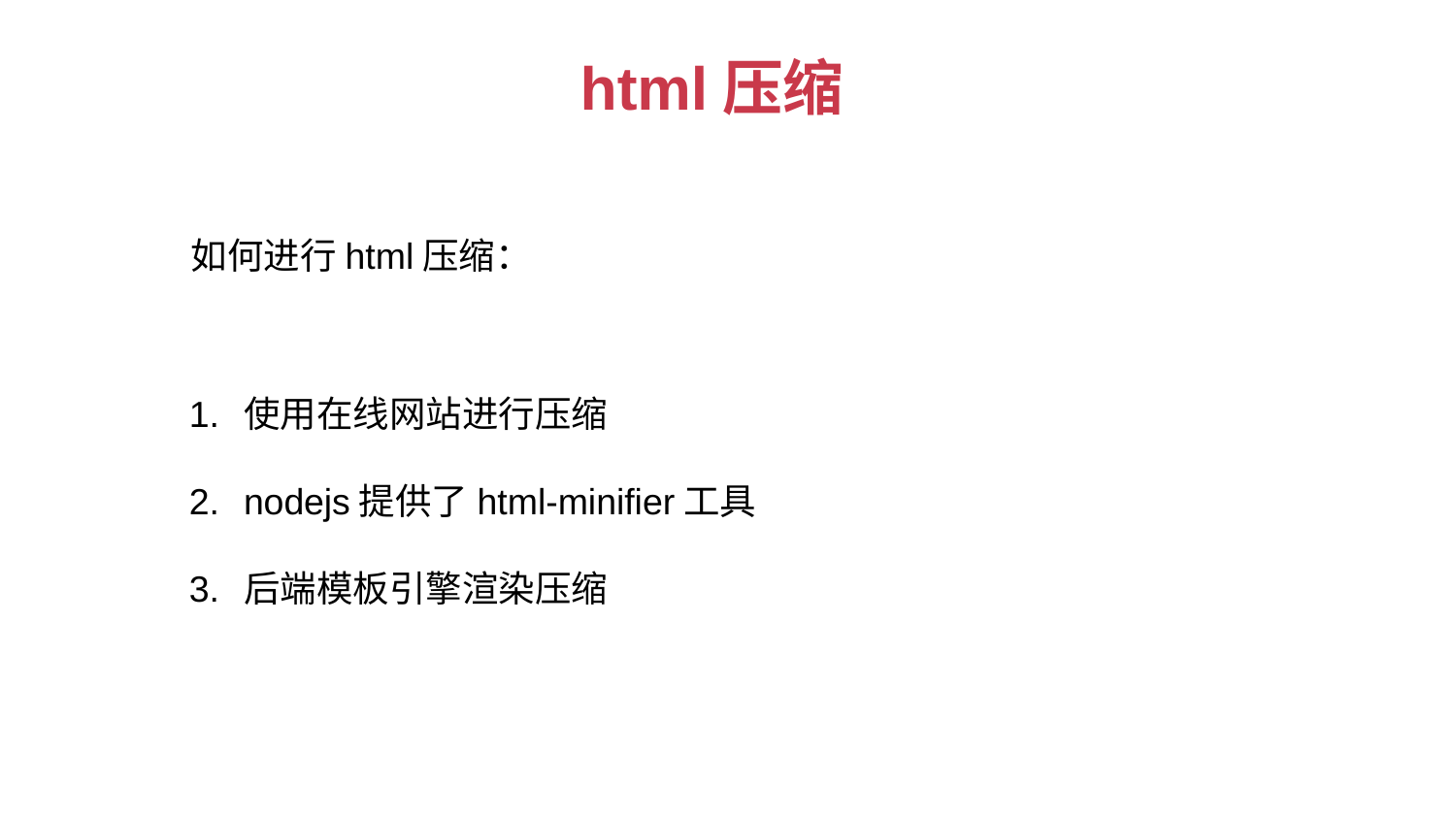

html压缩
如何进行html压缩：
使用在线网站进行压缩
nodejs提供了html-minifier工具
后端模板引擎渲染压缩